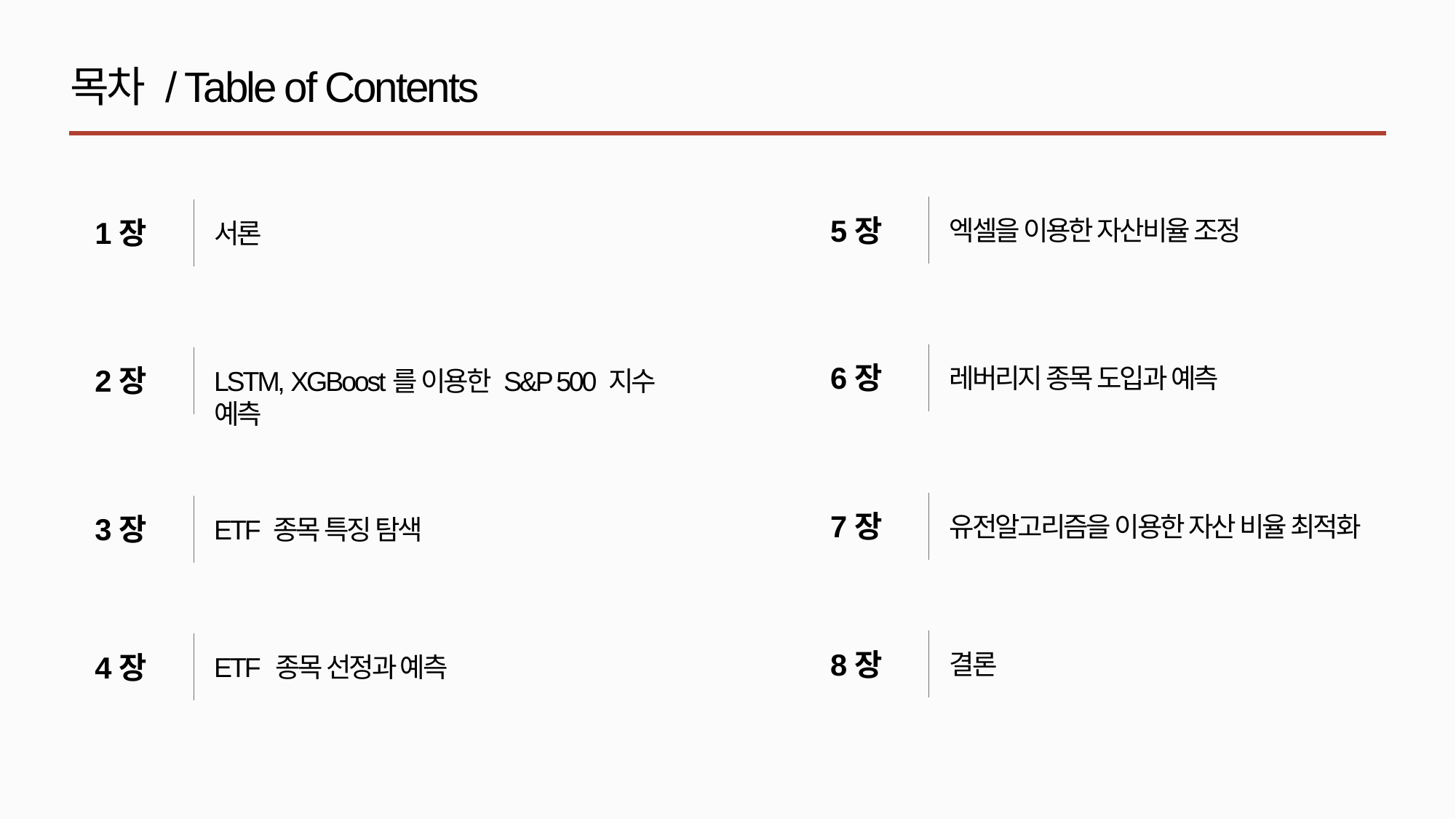

목차 / Table of Contents
5장
엑셀을 이용한 자산비율 조정
1장
서론
6장
레버리지 종목 도입과 예측
2장
LSTM, XGBoost를 이용한 S&P 500 지수 예측
3장
ETF 종목 특징 탐색
7장
유전알고리즘을 이용한 자산 비율 최적화
8장
결론
4장
ETF 종목 선정과 예측